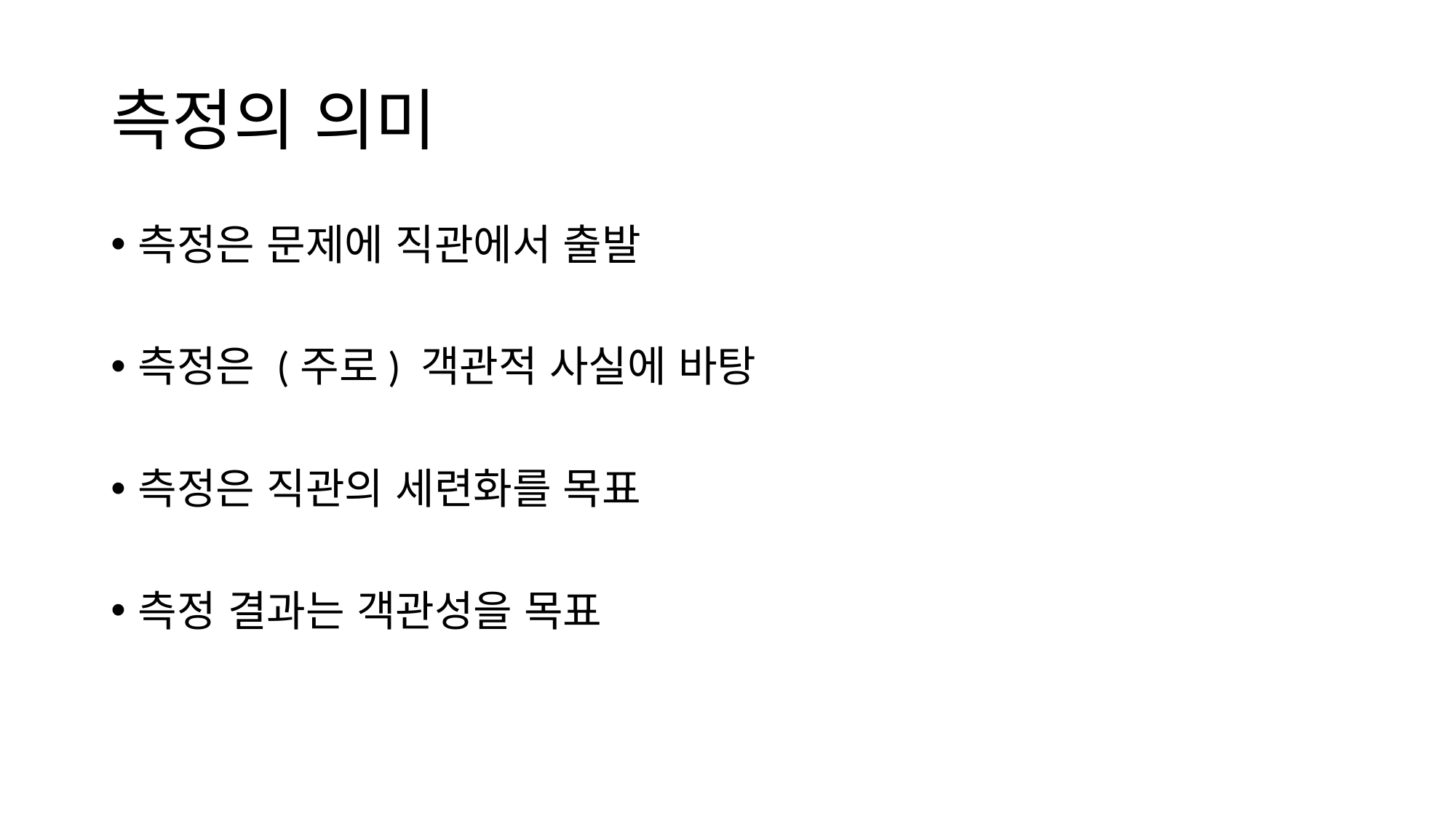

# 측정의 의미
측정은 문제에 직관에서 출발

측정은 (주로) 객관적 사실에 바탕

측정은 직관의 세련화를 목표

측정 결과는 객관성을 목표